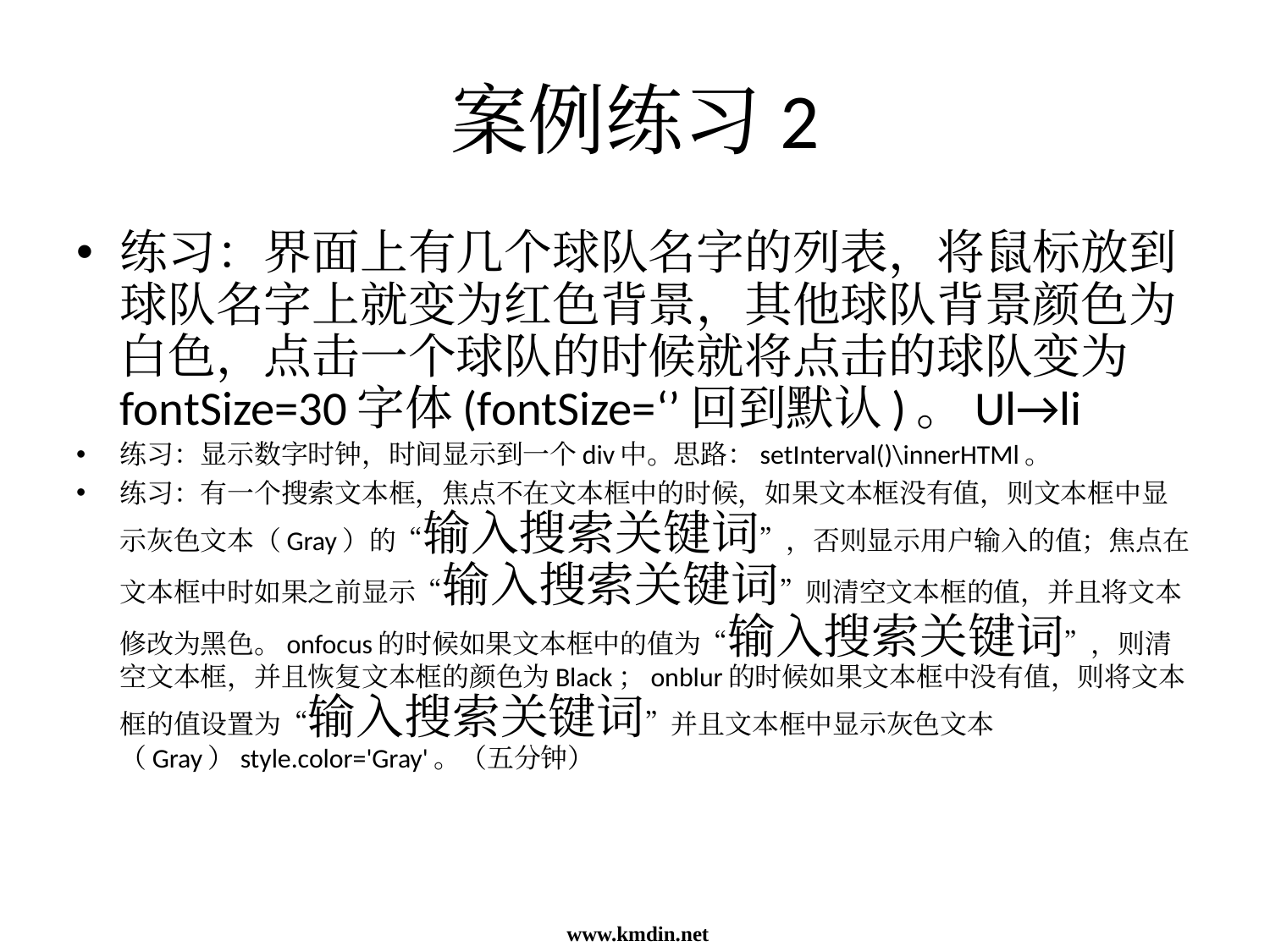

案例练习2
练习：界面上有几个球队名字的列表，将鼠标放到球队名字上就变为红色背景，其他球队背景颜色为白色，点击一个球队的时候就将点击的球队变为fontSize=30字体(fontSize=‘’回到默认)。Ul→li
练习：显示数字时钟，时间显示到一个div中。思路：setInterval()\innerHTMl。
练习：有一个搜索文本框，焦点不在文本框中的时候，如果文本框没有值，则文本框中显示灰色文本（Gray）的“输入搜索关键词”，否则显示用户输入的值；焦点在文本框中时如果之前显示“输入搜索关键词”则清空文本框的值，并且将文本修改为黑色。onfocus的时候如果文本框中的值为“输入搜索关键词”，则清空文本框，并且恢复文本框的颜色为Black；onblur的时候如果文本框中没有值，则将文本框的值设置为“输入搜索关键词”并且文本框中显示灰色文本（Gray）style.color='Gray'。（五分钟）